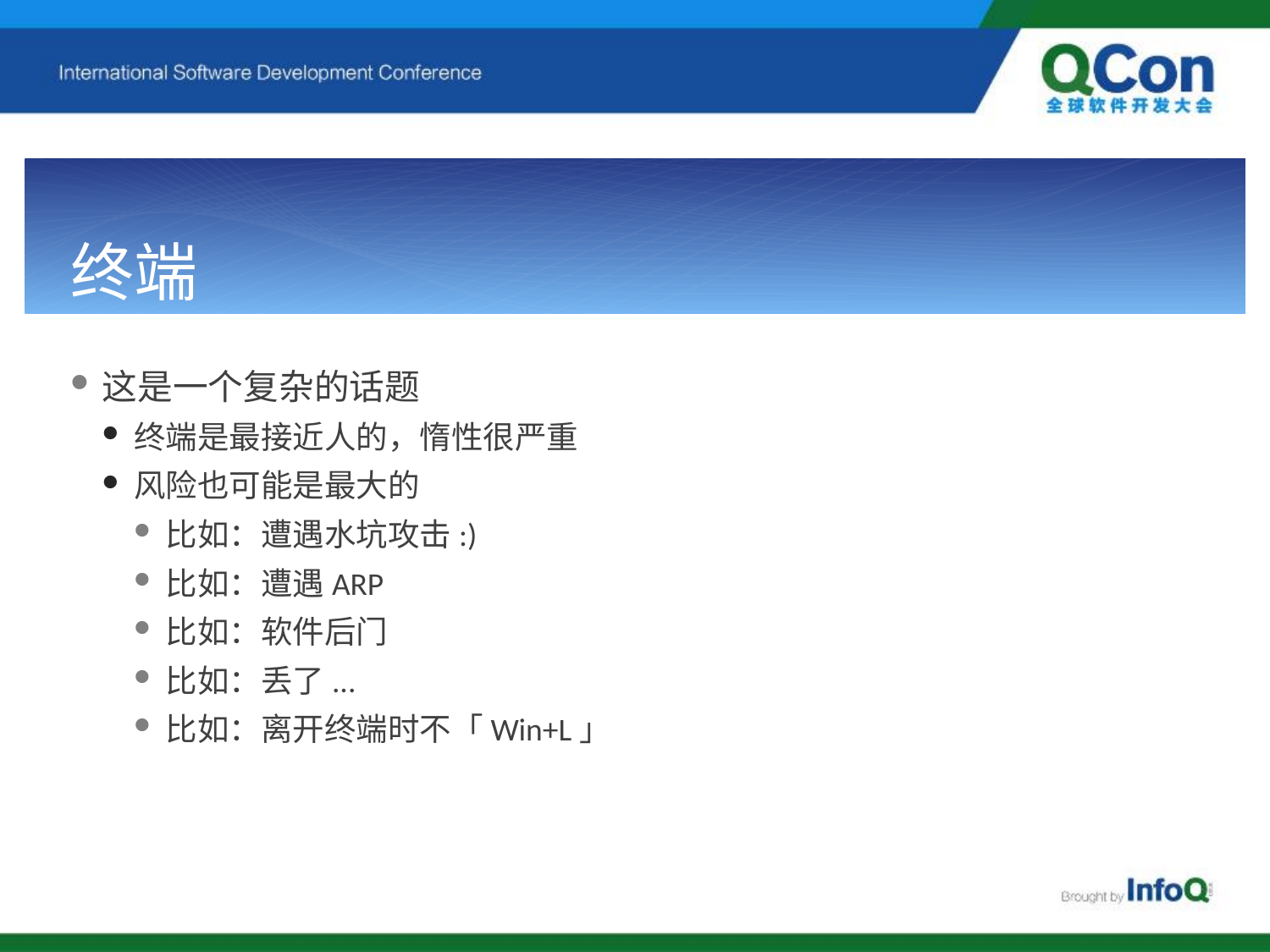

# 终端
这是一个复杂的话题
终端是最接近人的，惰性很严重
风险也可能是最大的
比如：遭遇水坑攻击:)
比如：遭遇ARP
比如：软件后门
比如：丢了...
比如：离开终端时不「Win+L」